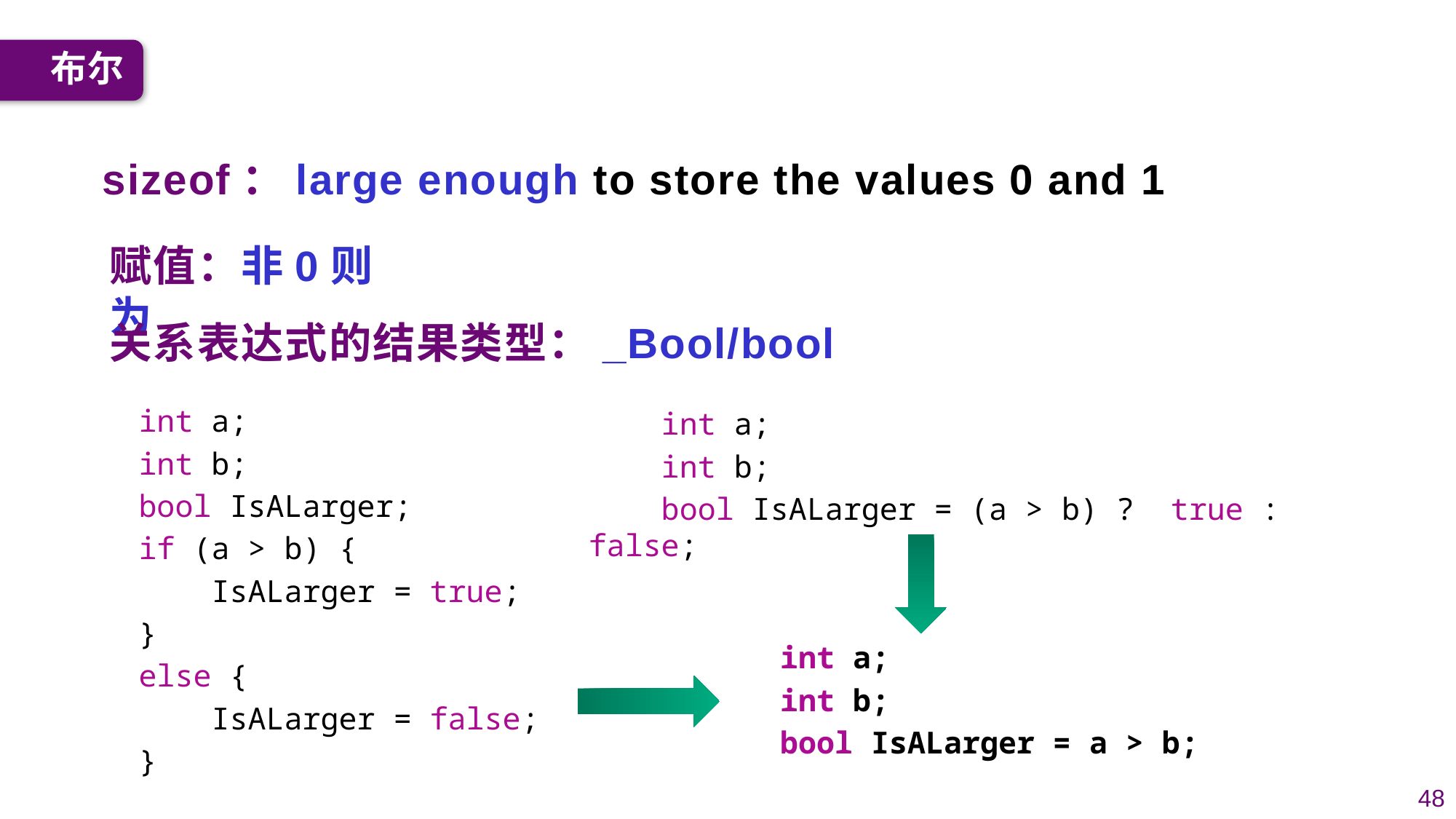

布尔
sizeof：large enough to store the values 0 and 1
赋值：非0则为
关系表达式的结果类型：_Bool/bool
    int a;
    int b;
    bool IsALarger;
    if (a > b) {
        IsALarger = true;
    }
    else {
        IsALarger = false;
    }
    int a;
    int b;
    bool IsALarger = (a > b) ?  true : false;

    int a;
    int b;
    bool IsALarger = a > b;

48